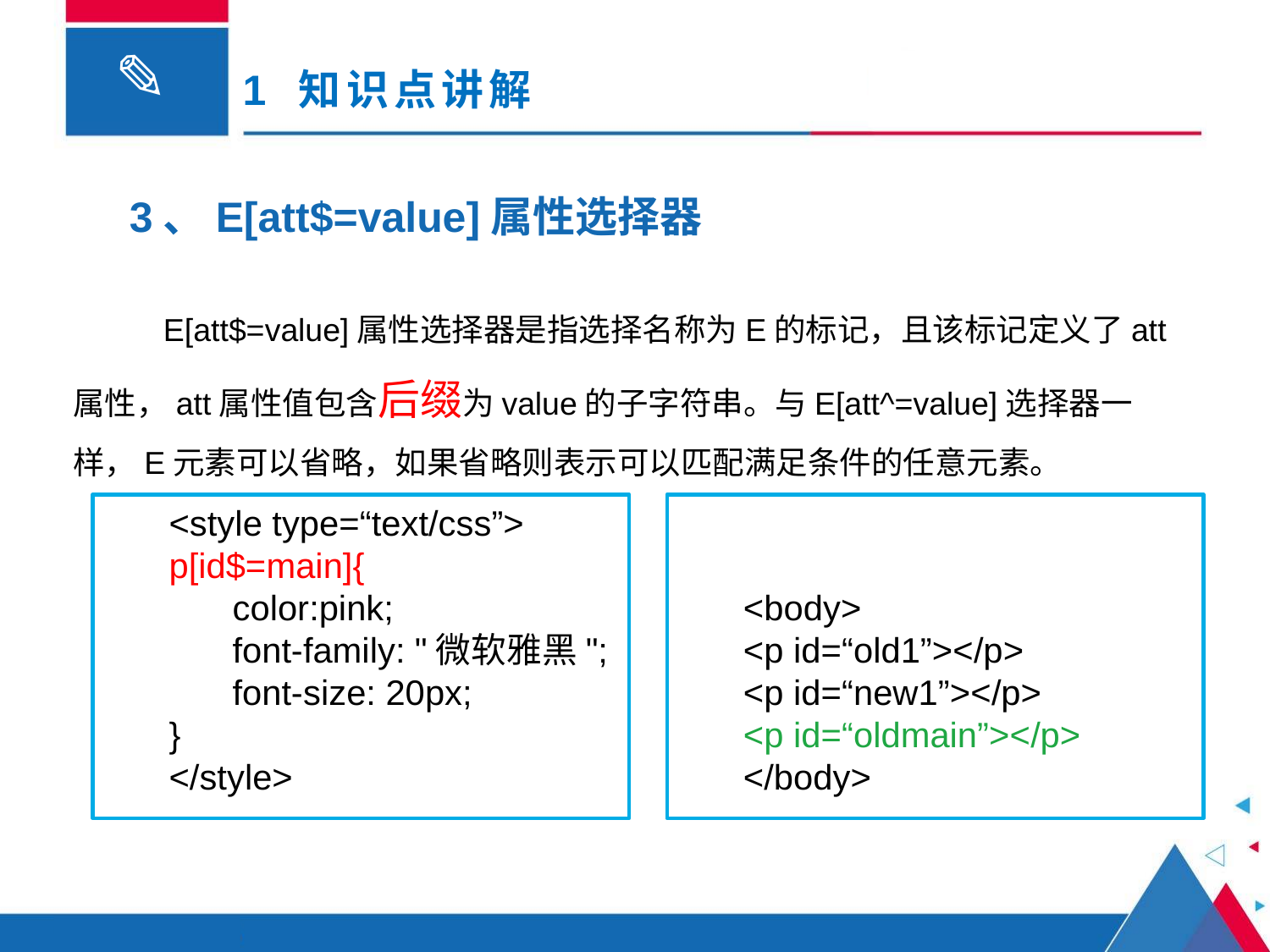

# 1 知识点讲解
3、E[att$=value]属性选择器

   E[att$=value]属性选择器是指选择名称为E的标记，且该标记定义了att属性，att属性值包含后缀为value的子字符串。与E[att^=value]选择器一样，E元素可以省略，如果省略则表示可以匹配满足条件的任意元素。
<style type=“text/css”>
p[id$=main]{
	color:pink;
	font-family: "微软雅黑";
	font-size: 20px;
}
</style>

<body>
<p id=“old1”></p>
<p id=“new1”></p>
<p id=“oldmain”></p>
</body>